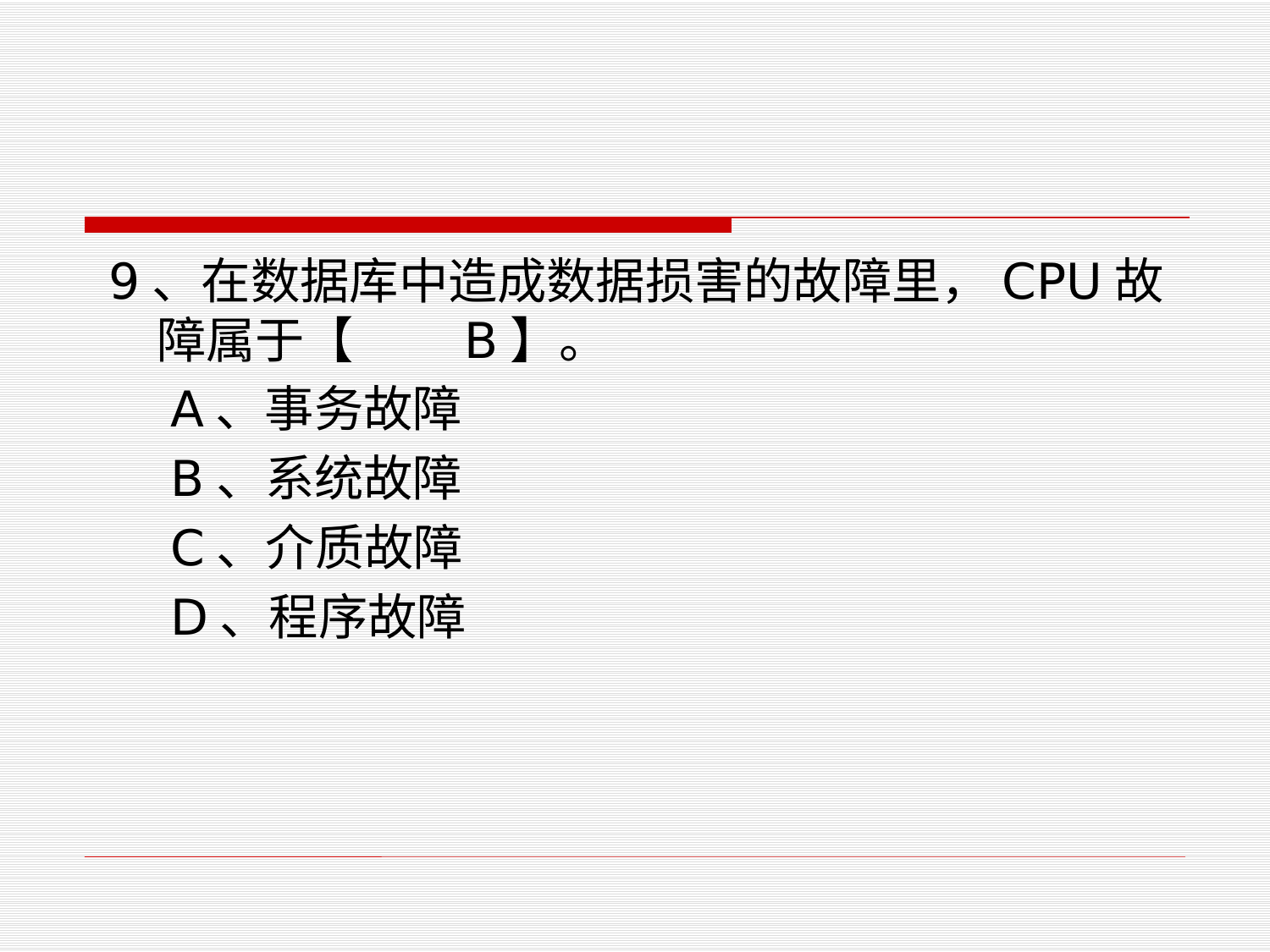

#
9、在数据库中造成数据损害的故障里，CPU故障属于【　　B】。
　A、事务故障
　B、系统故障
　C、介质故障
　D、程序故障